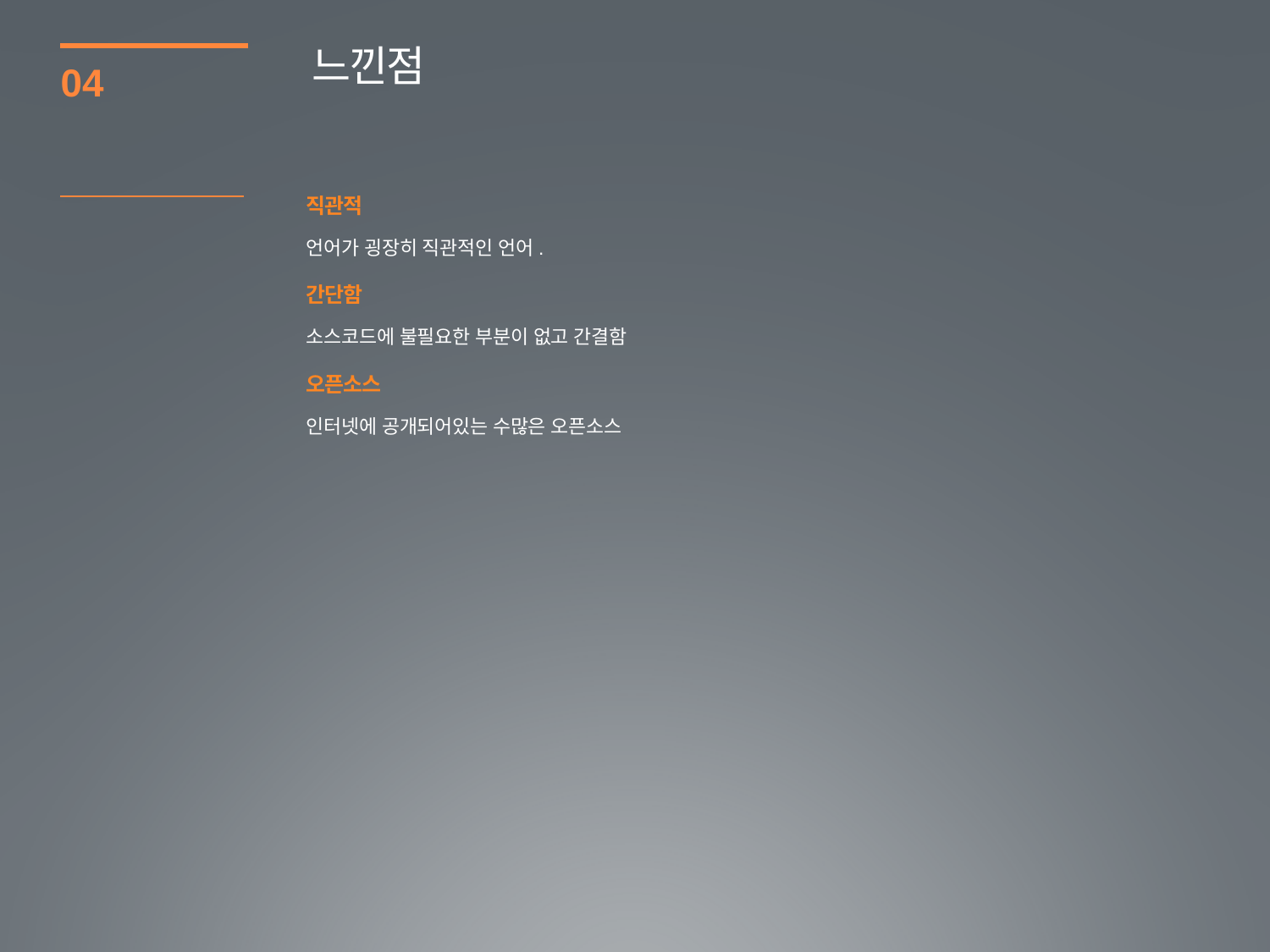

느낀점
04
직관적
언어가 굉장히 직관적인 언어.
간단함
소스코드에 불필요한 부분이 없고 간결함
오픈소스
인터넷에 공개되어있는 수많은 오픈소스